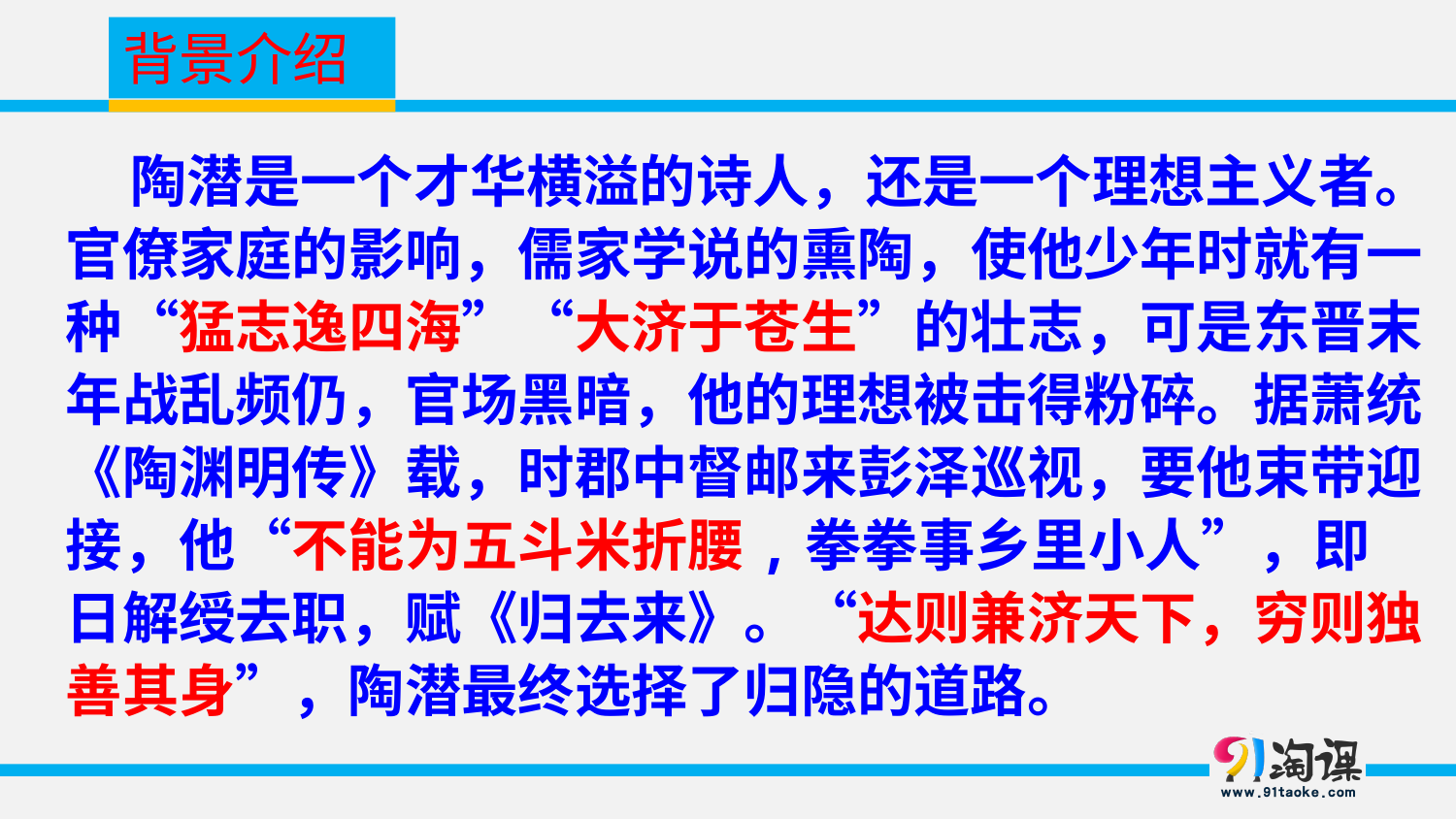

背景介绍
    陶潜是一个才华横溢的诗人，还是一个理想主义者。官僚家庭的影响，儒家学说的熏陶，使他少年时就有一种“猛志逸四海”“大济于苍生”的壮志，可是东晋末年战乱频仍，官场黑暗，他的理想被击得粉碎。据萧统《陶渊明传》载，时郡中督邮来彭泽巡视，要他束带迎接，他“不能为五斗米折腰,拳拳事乡里小人”，即日解绶去职，赋《归去来》。“达则兼济天下，穷则独善其身”，陶潜最终选择了归隐的道路。